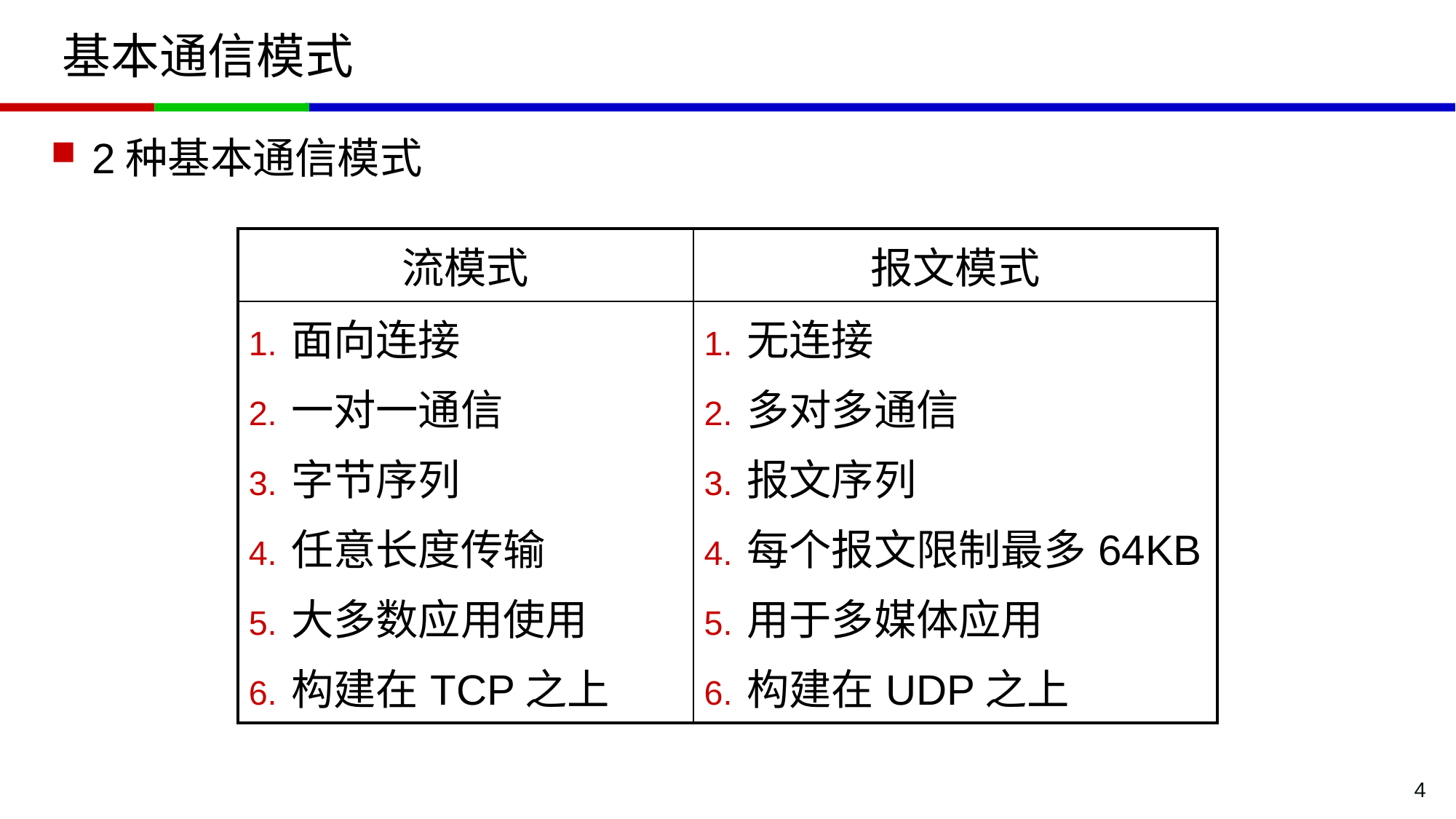

# 基本通信模式
2种基本通信模式

| 流模式 | 报文模式 |
| --- | --- |
| 面向连接 一对一通信 字节序列 任意长度传输 大多数应用使用 构建在TCP之上 | 无连接 多对多通信 报文序列 每个报文限制最多64KB 用于多媒体应用 构建在UDP之上 |
4